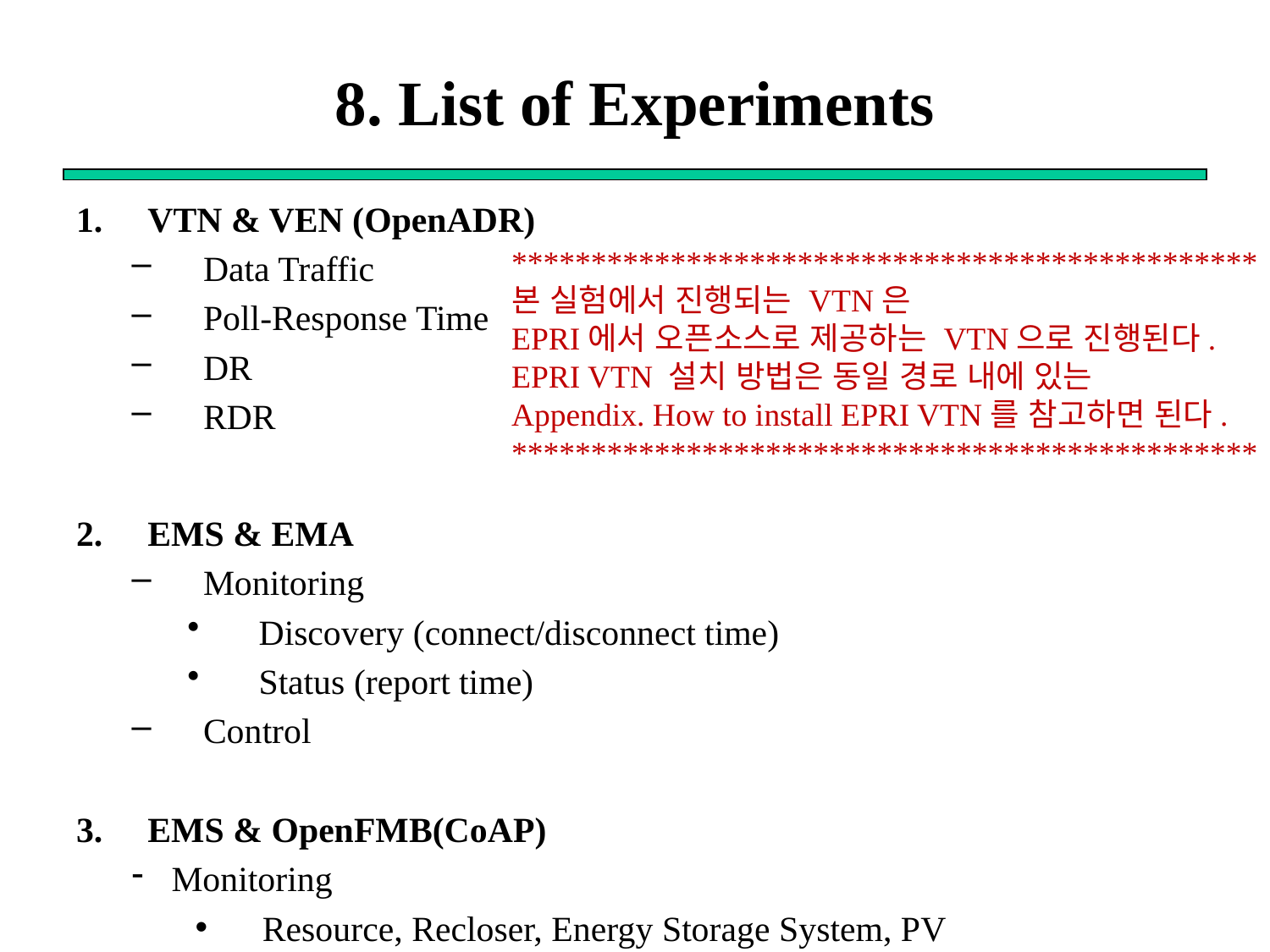

# 8. List of Experiments
VTN & VEN (OpenADR)
Data Traffic
Poll-Response Time
DR
RDR

EMS & EMA
Monitoring
Discovery (connect/disconnect time)
Status (report time)
Control

EMS & OpenFMB(CoAP)
Monitoring
    Resource, Recloser, Energy Storage System, PV
***********************************************
본 실험에서 진행되는 VTN은
EPRI에서 오픈소스로 제공하는 VTN으로 진행된다.
EPRI VTN 설치 방법은 동일 경로 내에 있는
Appendix. How to install EPRI VTN를 참고하면 된다.
***********************************************